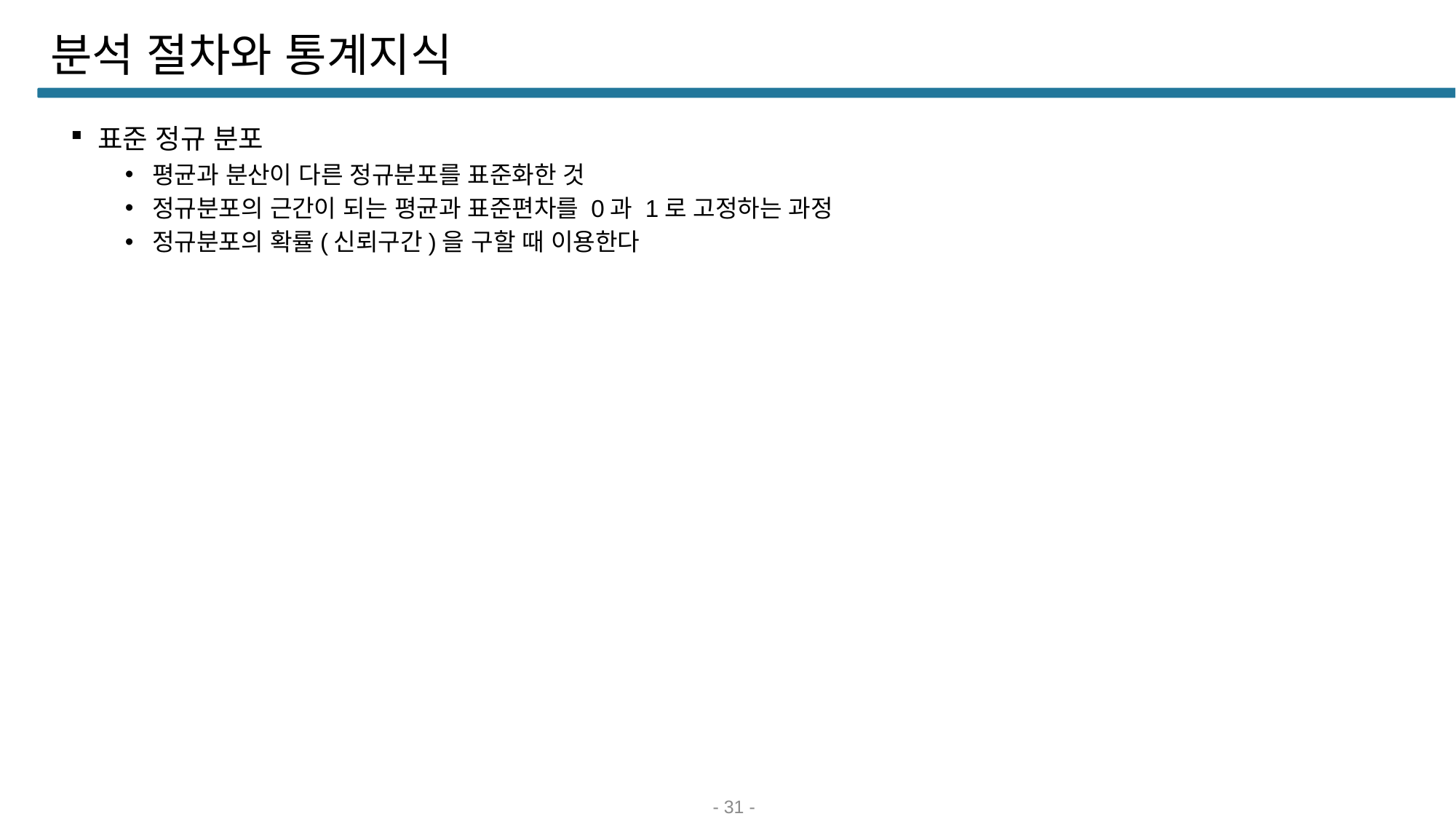

# 분석 절차와 통계지식
표준 정규 분포
평균과 분산이 다른 정규분포를 표준화한 것
정규분포의 근간이 되는 평균과 표준편차를 0과 1로 고정하는 과정
정규분포의 확률(신뢰구간)을 구할 때 이용한다

- 31 -